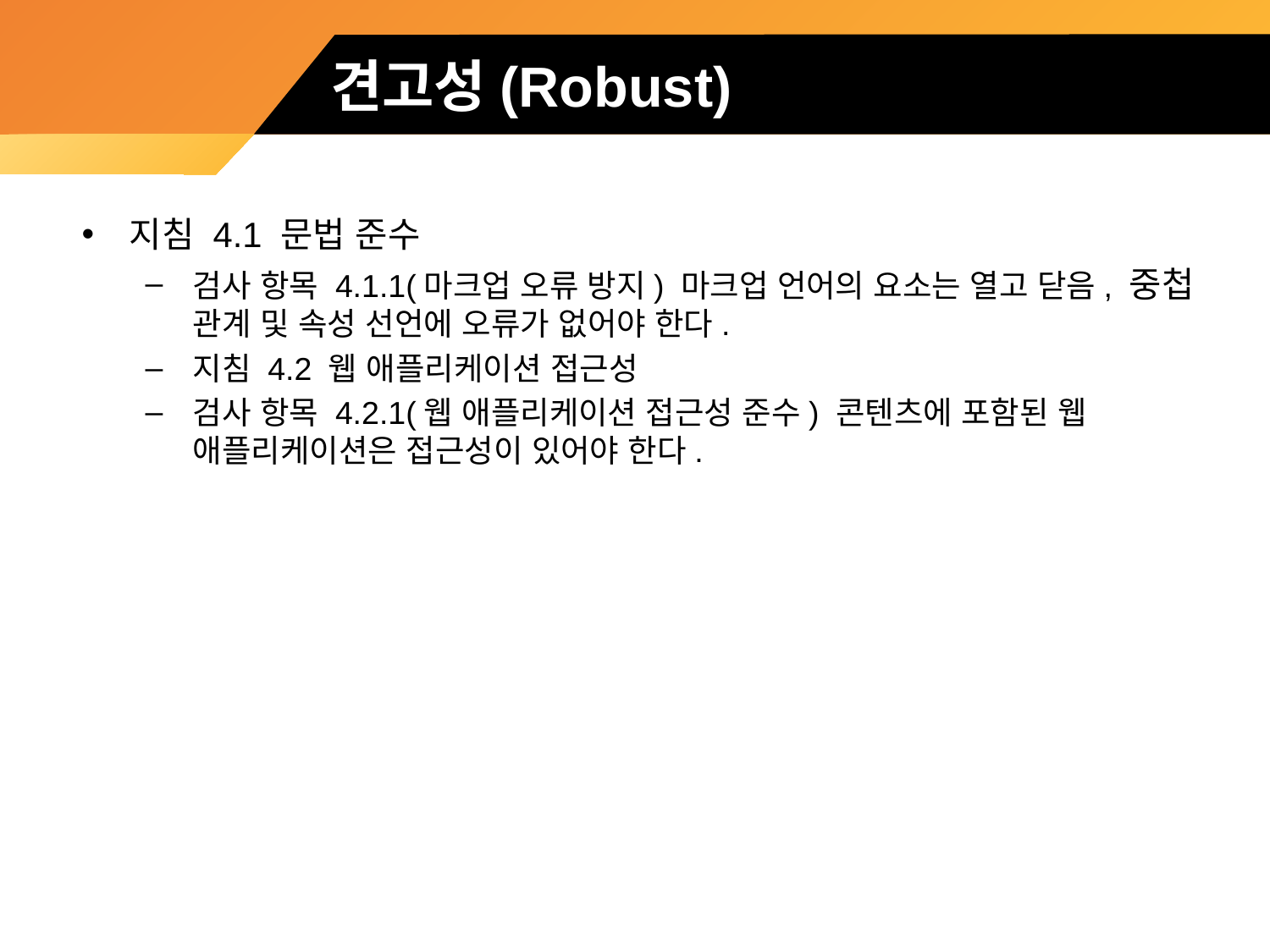

# 견고성(Robust)
지침 4.1 문법 준수
검사 항목 4.1.1(마크업 오류 방지) 마크업 언어의 요소는 열고 닫음, 중첩 관계 및 속성 선언에 오류가 없어야 한다.
지침 4.2 웹 애플리케이션 접근성
검사 항목 4.2.1(웹 애플리케이션 접근성 준수) 콘텐츠에 포함된 웹 애플리케이션은 접근성이 있어야 한다.